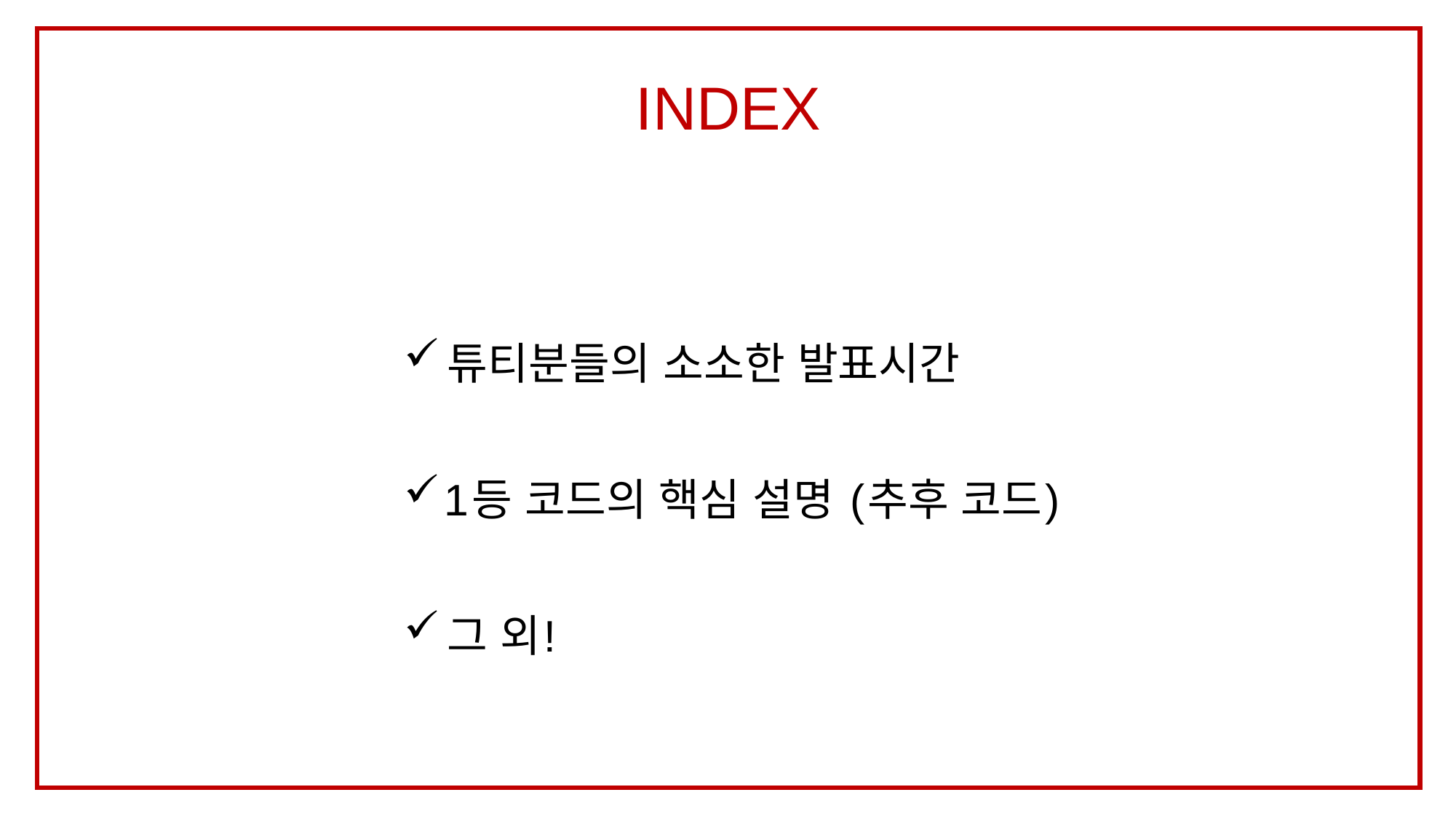

INDEX
 튜티분들의 소소한 발표시간
 1등 코드의 핵심 설명 (추후 코드)
 그 외!